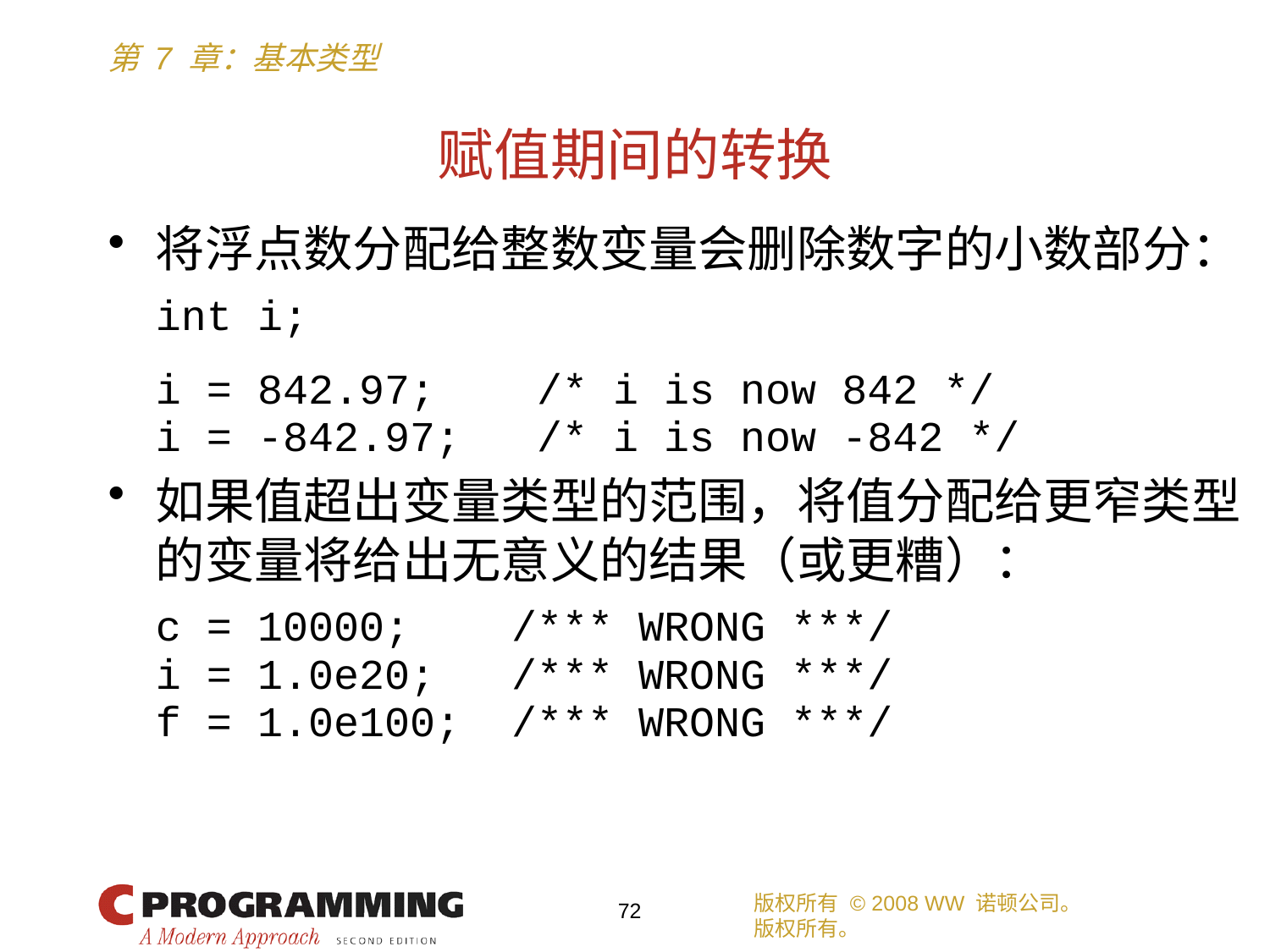

# 赋值期间的转换
将浮点数分配给整数变量会删除数字的小数部分：
	int i;

	i = 842.97;    /* i is now 842 */
	i = -842.97;   /* i is now -842 */
如果值超出变量类型的范围，将值分配给更窄类型的变量将给出无意义的结果（或更糟）：
	c = 10000;    /*** WRONG ***/
	i = 1.0e20;   /*** WRONG ***/
	f = 1.0e100;  /*** WRONG ***/
版权所有 © 2008 WW 诺顿公司。
版权所有。
72